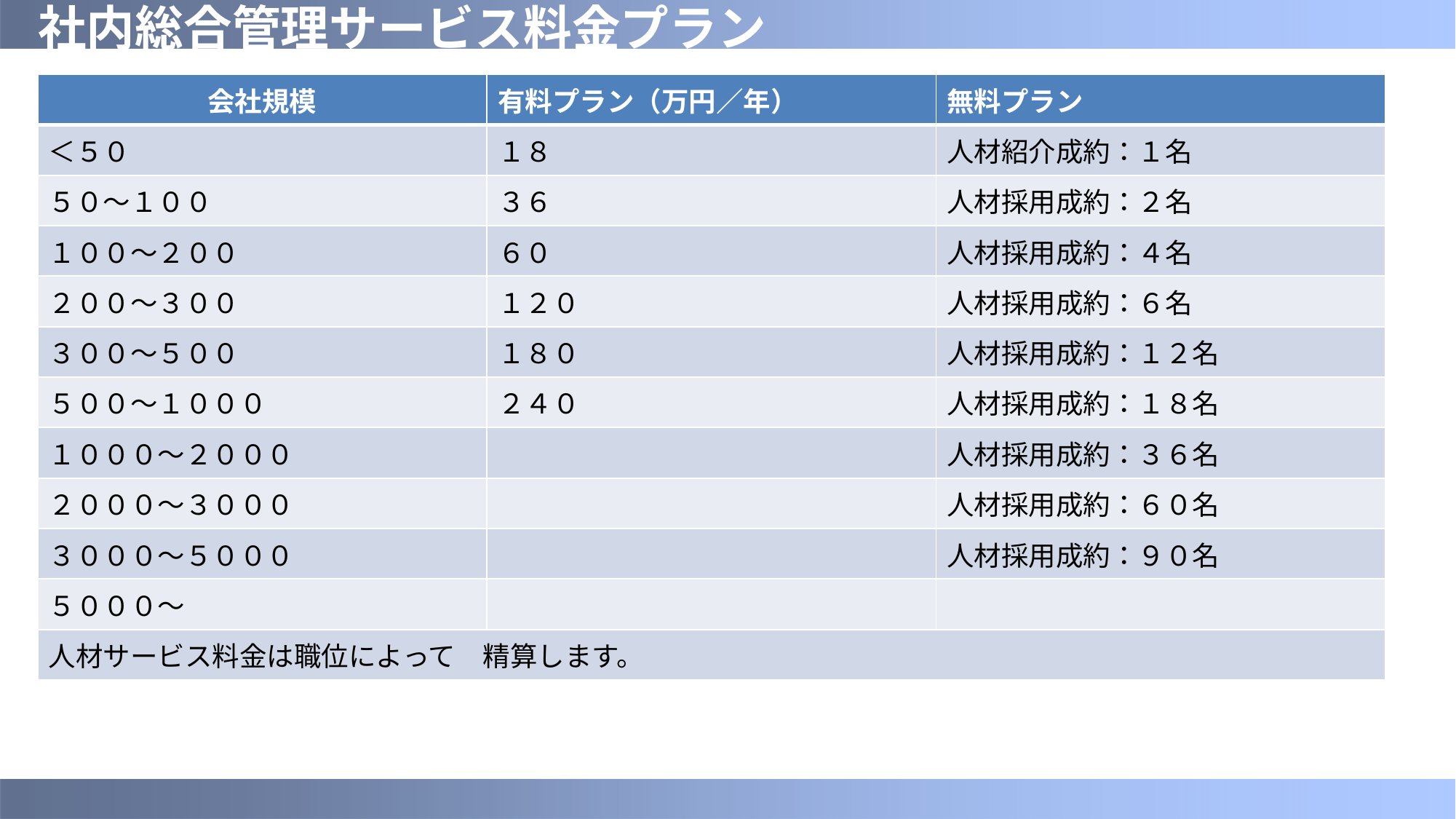

# 社内総合管理サービス料金プラン
| 会社規模 | 有料プラン（万円／年） | 無料プラン |
| --- | --- | --- |
| ＜５０ | １８ | 人材紹介成約：１名 |
| ５０～１００ | ３６ | 人材採用成約：２名 |
| １００～２００ | ６０ | 人材採用成約：４名 |
| ２００～３００ | １２０ | 人材採用成約：６名 |
| ３００～５００ | １８０ | 人材採用成約：１２名 |
| ５００～１０００ | ２４０ | 人材採用成約：１８名 |
| １０００～２０００ |  | 人材採用成約：３６名 |
| ２０００～３０００ |  | 人材採用成約：６０名 |
| ３０００～５０００ |  | 人材採用成約：９０名 |
| ５０００～ |  |  |
| 人材サービス料金は職位によって　精算します。 |  |  |